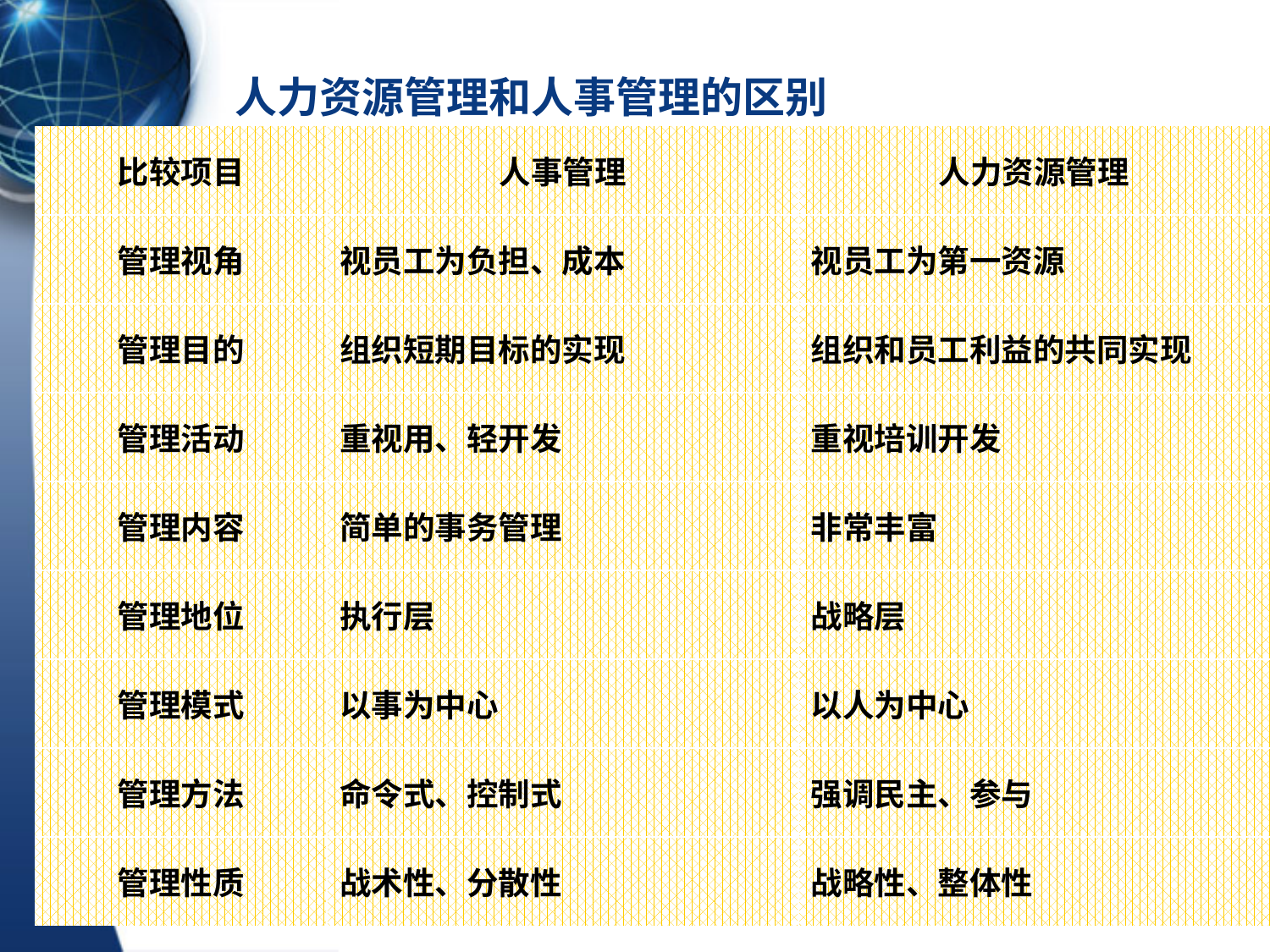

人力资源管理和人事管理的区别
| 比较项目 | 人事管理 | 人力资源管理 |
| --- | --- | --- |
| 管理视角 | 视员工为负担、成本 | 视员工为第一资源 |
| 管理目的 | 组织短期目标的实现 | 组织和员工利益的共同实现 |
| 管理活动 | 重视用、轻开发 | 重视培训开发 |
| 管理内容 | 简单的事务管理 | 非常丰富 |
| 管理地位 | 执行层 | 战略层 |
| 管理模式 | 以事为中心 | 以人为中心 |
| 管理方法 | 命令式、控制式 | 强调民主、参与 |
| 管理性质 | 战术性、分散性 | 战略性、整体性 |
37